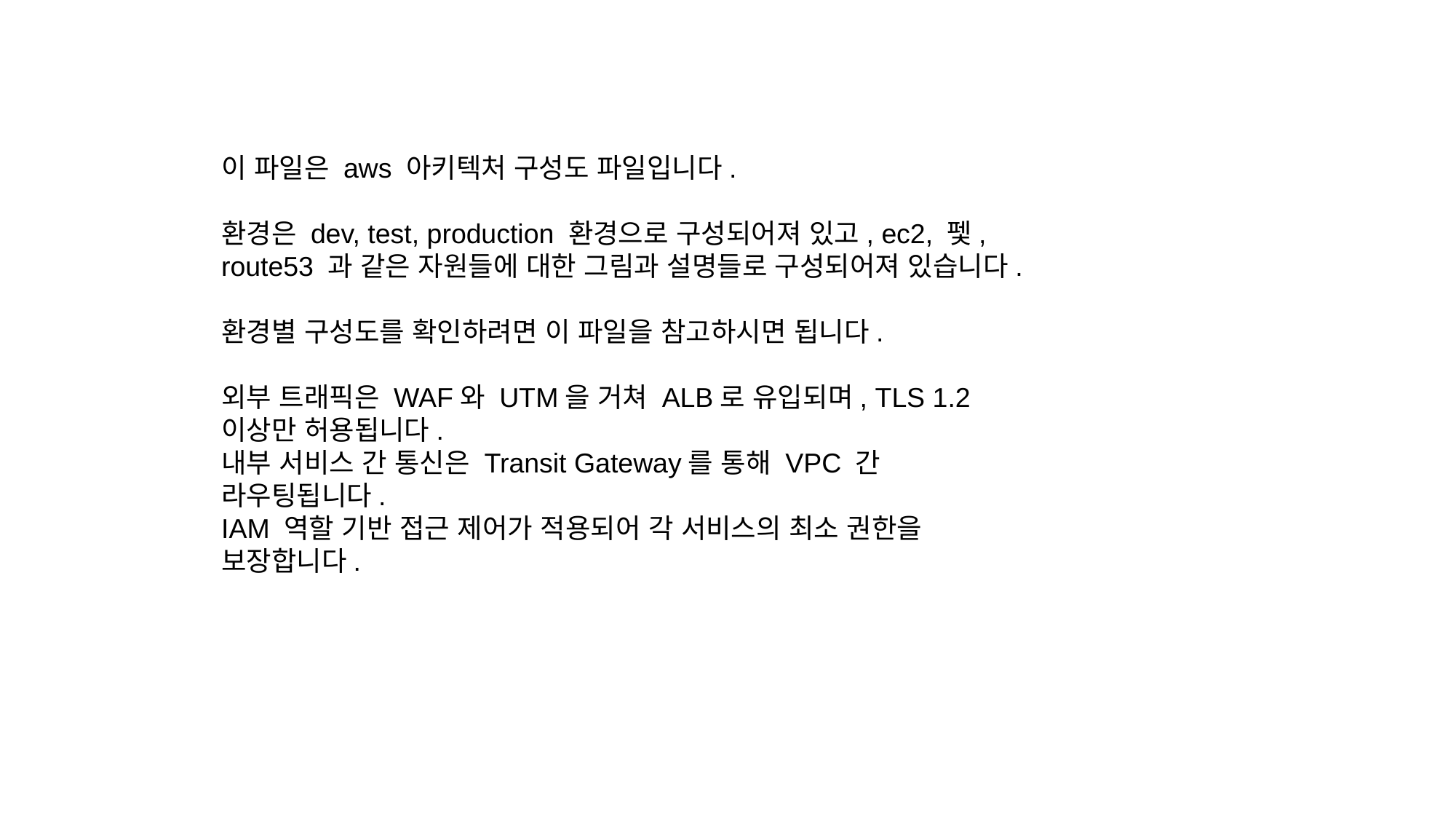

이 파일은 aws 아키텍처 구성도 파일입니다.

환경은 dev, test, production 환경으로 구성되어져 있고, ec2, 펯, route53 과 같은 자원들에 대한 그림과 설명들로 구성되어져 있습니다.

환경별 구성도를 확인하려면 이 파일을 참고하시면 됩니다.

외부 트래픽은 WAF와 UTM을 거쳐 ALB로 유입되며, TLS 1.2 이상만 허용됩니다.
내부 서비스 간 통신은 Transit Gateway를 통해 VPC 간 라우팅됩니다.
IAM 역할 기반 접근 제어가 적용되어 각 서비스의 최소 권한을 보장합니다.